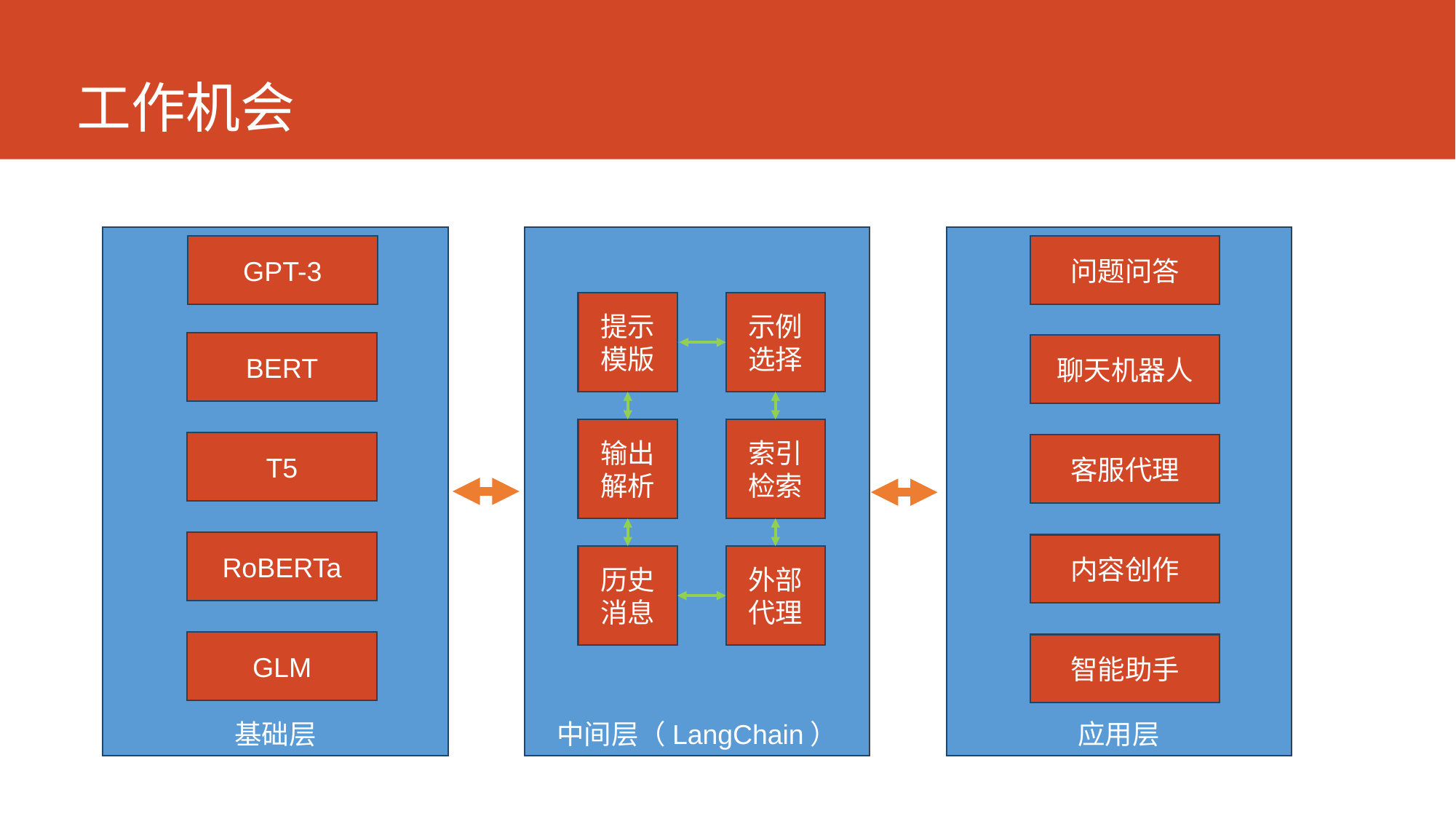

# 工作机会
中间层（LangChain）
应用层
基础层
GPT-3
问题问答
提示模版
示例选择
BERT
聊天机器人
输出解析
索引检索
T5
客服代理
RoBERTa
内容创作
历史消息
外部代理
GLM
智能助手